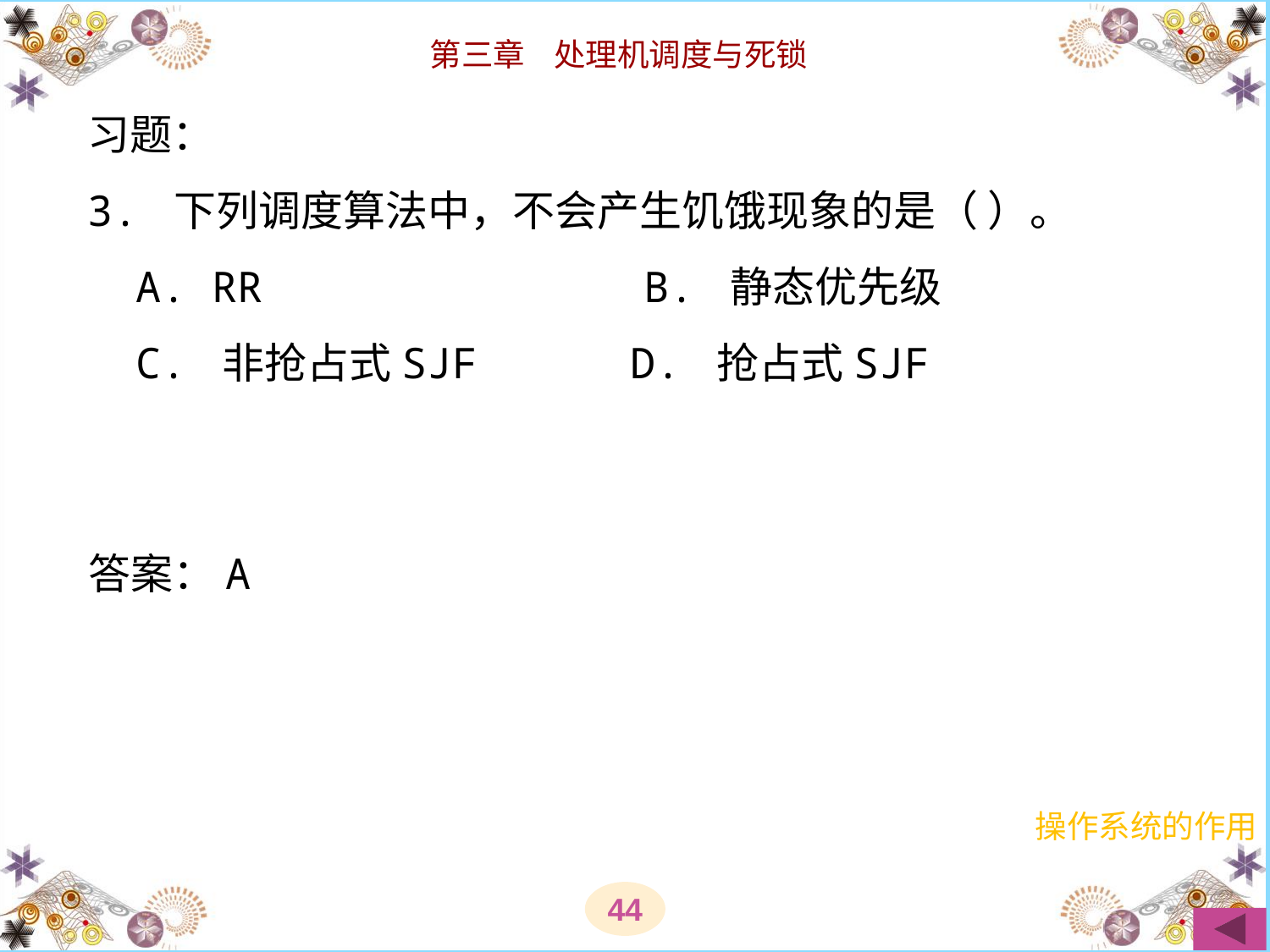

# 习题： 3. 下列调度算法中，不会产生饥饿现象的是（ ）。　 A. RR               B. 静态优先级 C. 非抢占式SJF      D. 抢占式SJF
答案：A
操作系统的作用